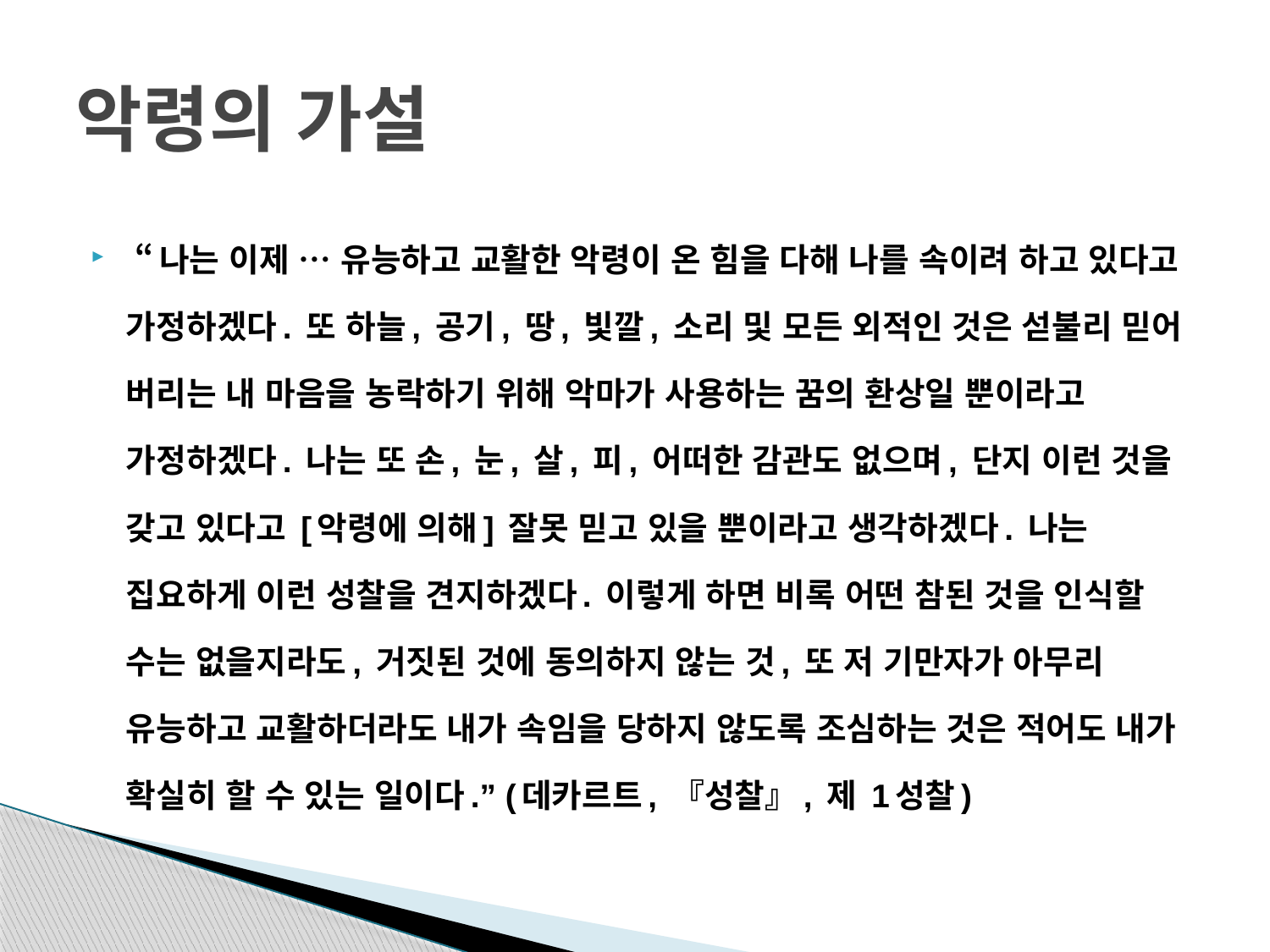

# 악령의 가설
 “나는 이제 … 유능하고 교활한 악령이 온 힘을 다해 나를 속이려 하고 있다고 가정하겠다. 또 하늘, 공기, 땅, 빛깔, 소리 및 모든 외적인 것은 섣불리 믿어 버리는 내 마음을 농락하기 위해 악마가 사용하는 꿈의 환상일 뿐이라고 가정하겠다. 나는 또 손, 눈, 살, 피, 어떠한 감관도 없으며, 단지 이런 것을 갖고 있다고 [악령에 의해] 잘못 믿고 있을 뿐이라고 생각하겠다. 나는 집요하게 이런 성찰을 견지하겠다. 이렇게 하면 비록 어떤 참된 것을 인식할 수는 없을지라도, 거짓된 것에 동의하지 않는 것, 또 저 기만자가 아무리 유능하고 교활하더라도 내가 속임을 당하지 않도록 조심하는 것은 적어도 내가 확실히 할 수 있는 일이다.” (데카르트, 『성찰』, 제 1성찰)